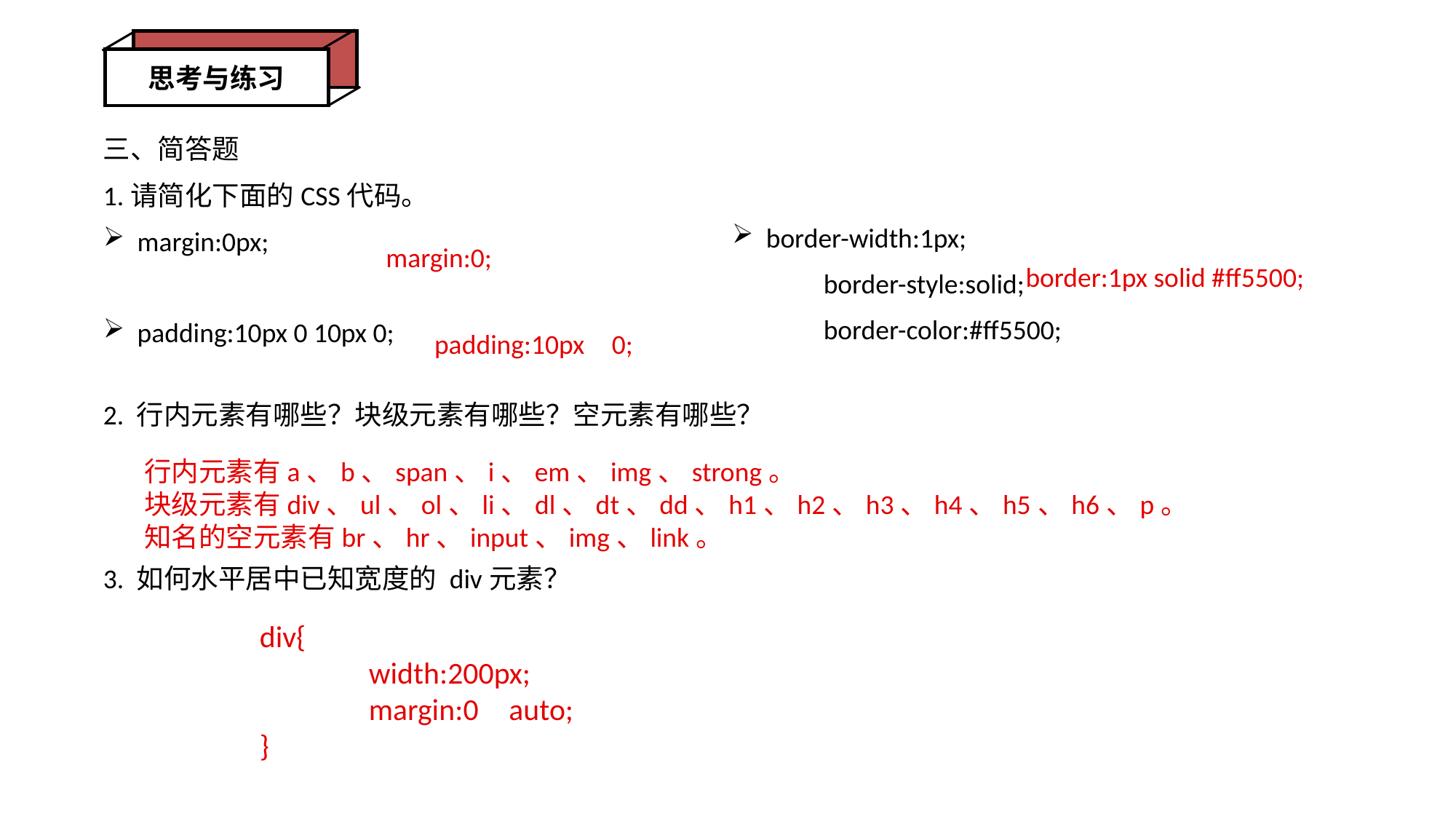

思考与练习

三、简答题
1.请简化下面的CSS代码。
margin:0px;

padding:10px 0 10px 0;

2. 行内元素有哪些？块级元素有哪些？空元素有哪些？

3. 如何水平居中已知宽度的 div元素？

border-width:1px;
	      border-style:solid;
	      border-color:#ff5500;

 margin:0;
border:1px solid #ff5500;
padding:10px 0;
行内元素有a、b、span、i、em、img、strong。
块级元素有div、ul、ol、li、dl、dt、dd、h1、h2、h3、h4、h5、h6、p。
知名的空元素有br、hr、input、img、link。
div{
	width:200px;
	margin:0 auto;
}